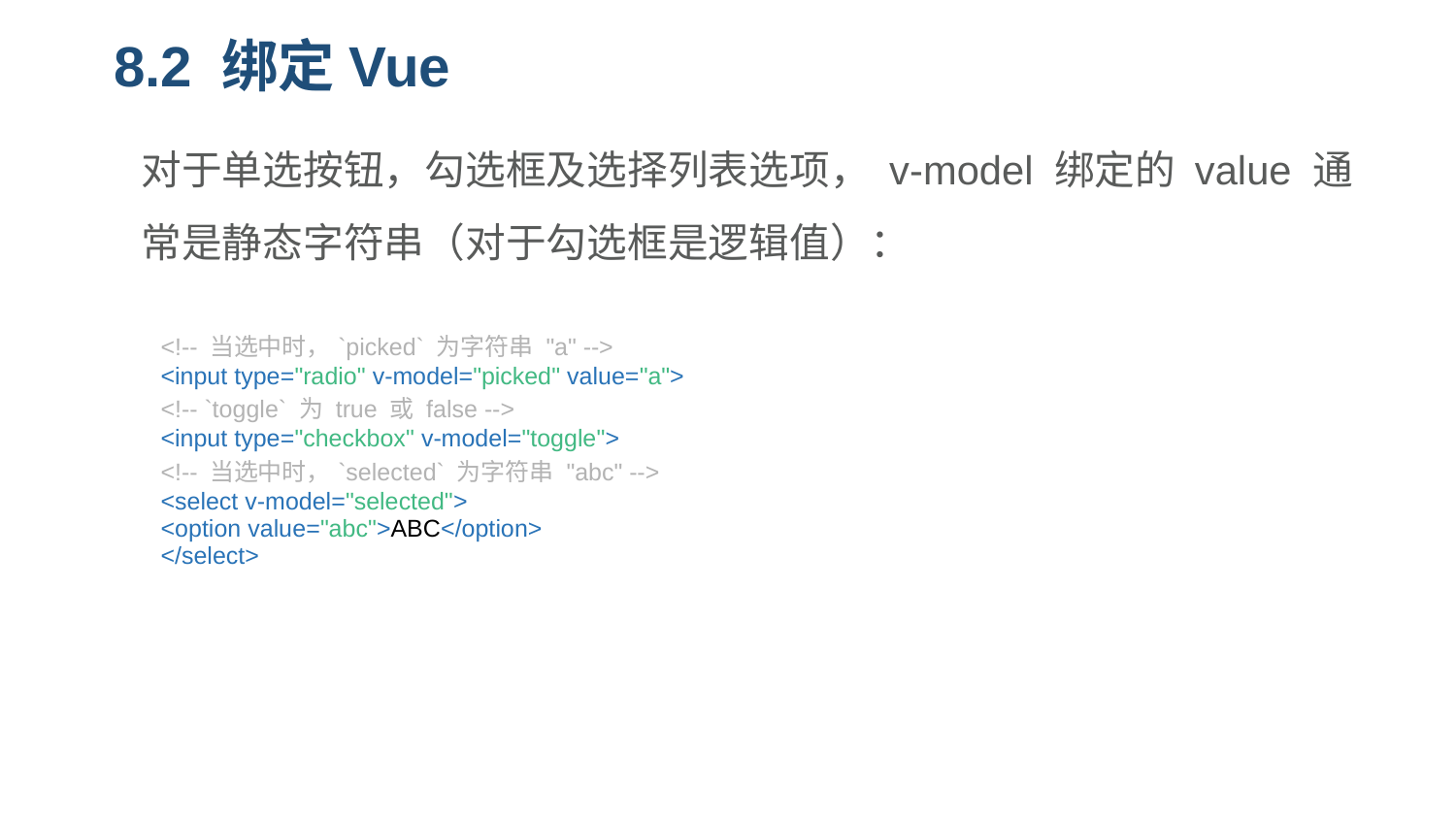

# 8.2 绑定Vue
对于单选按钮，勾选框及选择列表选项， v-model 绑定的 value 通常是静态字符串（对于勾选框是逻辑值）：

| <!-- 当选中时，`picked` 为字符串 "a" --> <input type="radio" v-model="picked" value="a"> <!-- `toggle` 为 true 或 false --> <input type="checkbox" v-model="toggle"> <!-- 当选中时，`selected` 为字符串 "abc" --> <select v-model="selected"> <option value="abc">ABC</option> </select> |
| --- |
69